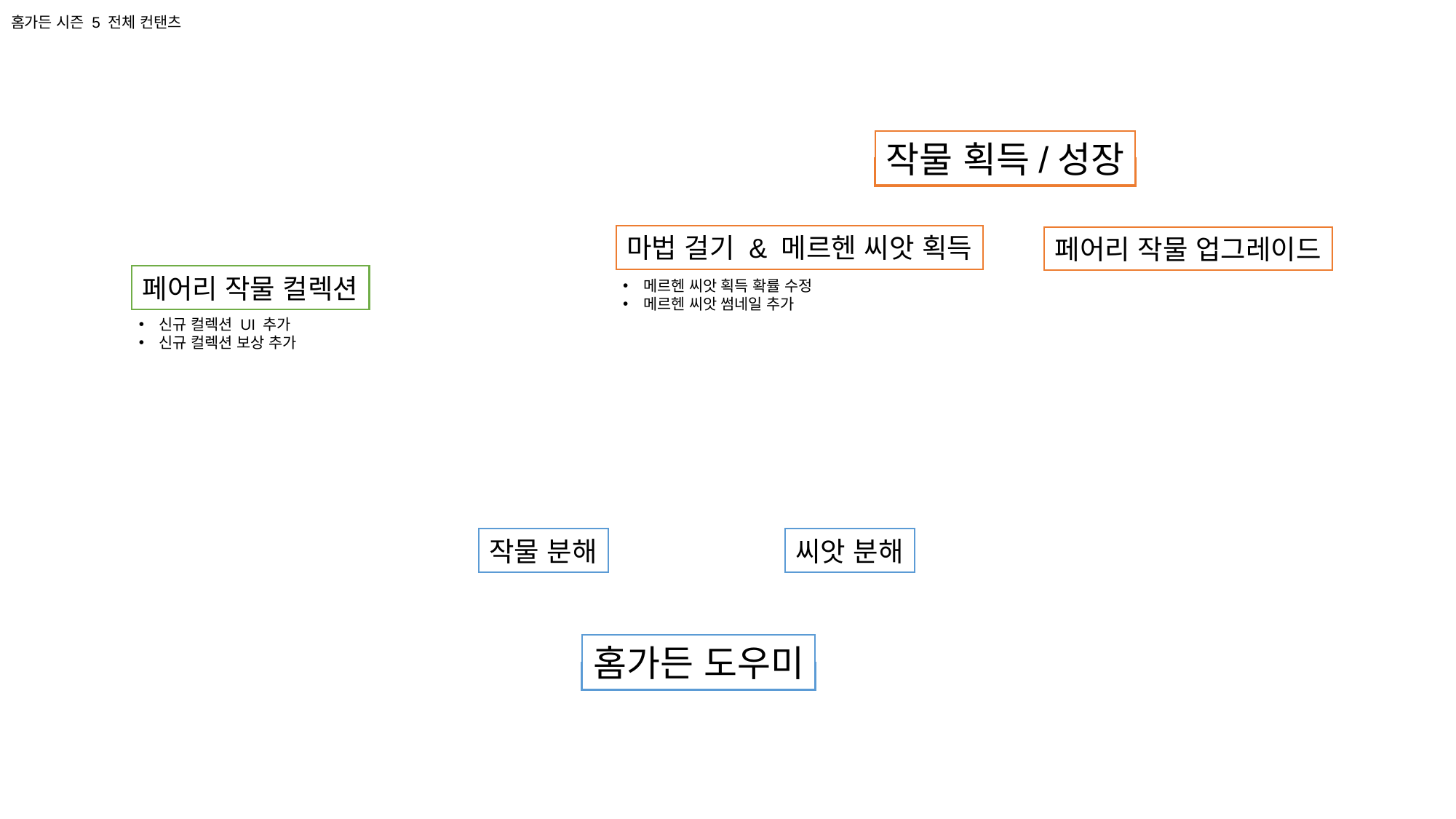

# 홈가든 시즌 5 전체 컨탠츠
작물 획득/성장
마법 걸기 & 메르헨 씨앗 획득
페어리 작물 업그레이드
페어리 작물 컬렉션
메르헨 씨앗 획득 확률 수정
메르헨 씨앗 썸네일 추가
신규 컬렉션 UI 추가
신규 컬렉션 보상 추가
작물 분해
씨앗 분해
홈가든 도우미